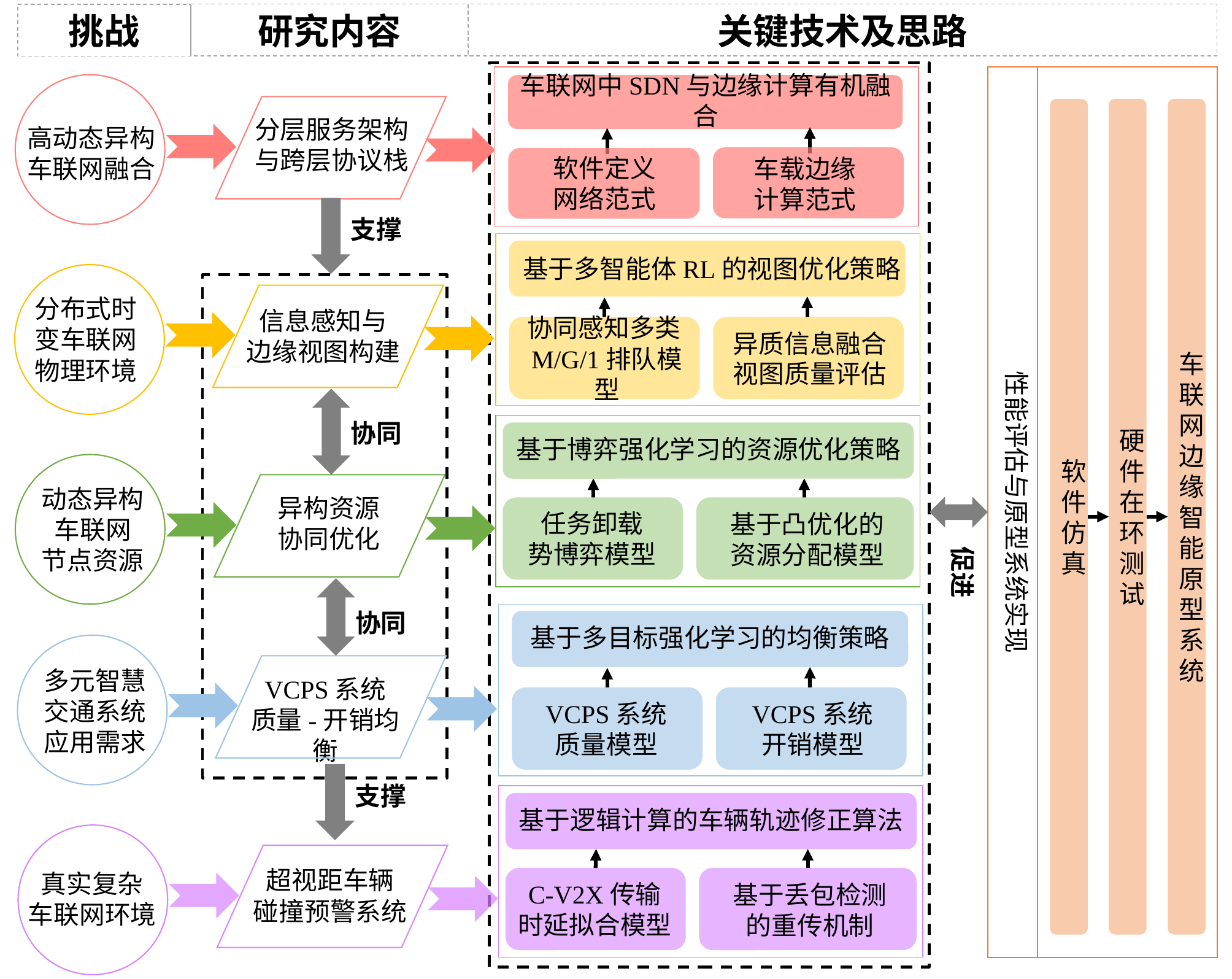

研究内容
关键技术及思路
挑战

性能评估与原型系统实现

高动态异构车联网融合

车联网中SDN与边缘计算有机融合

分层服务架构与跨层协议栈
硬件在环测试
车联网边缘智能原型系统
软件仿真

软件定义
网络范式
车载边缘计算范式

支撑

基于多智能体RL的视图优化策略

信息感知与
边缘视图构建
分布式时变车联网物理环境

协同感知多类M/G/1排队模型
异质信息融合视图质量评估

协同

基于博弈强化学习的资源优化策略

异构资源
协同优化
动态异构车联网
节点资源

任务卸载
势博弈模型
基于凸优化的
资源分配模型
促进

协同

基于多目标强化学习的均衡策略

VCPS系统
质量-开销均衡
多元智慧交通系统应用需求

VCPS系统
质量模型
VCPS系统
开销模型

支撑

基于逻辑计算的车辆轨迹修正算法

超视距车辆
碰撞预警系统
真实复杂
车联网环境

C-V2X传输时延拟合模型
基于丢包检测
的重传机制